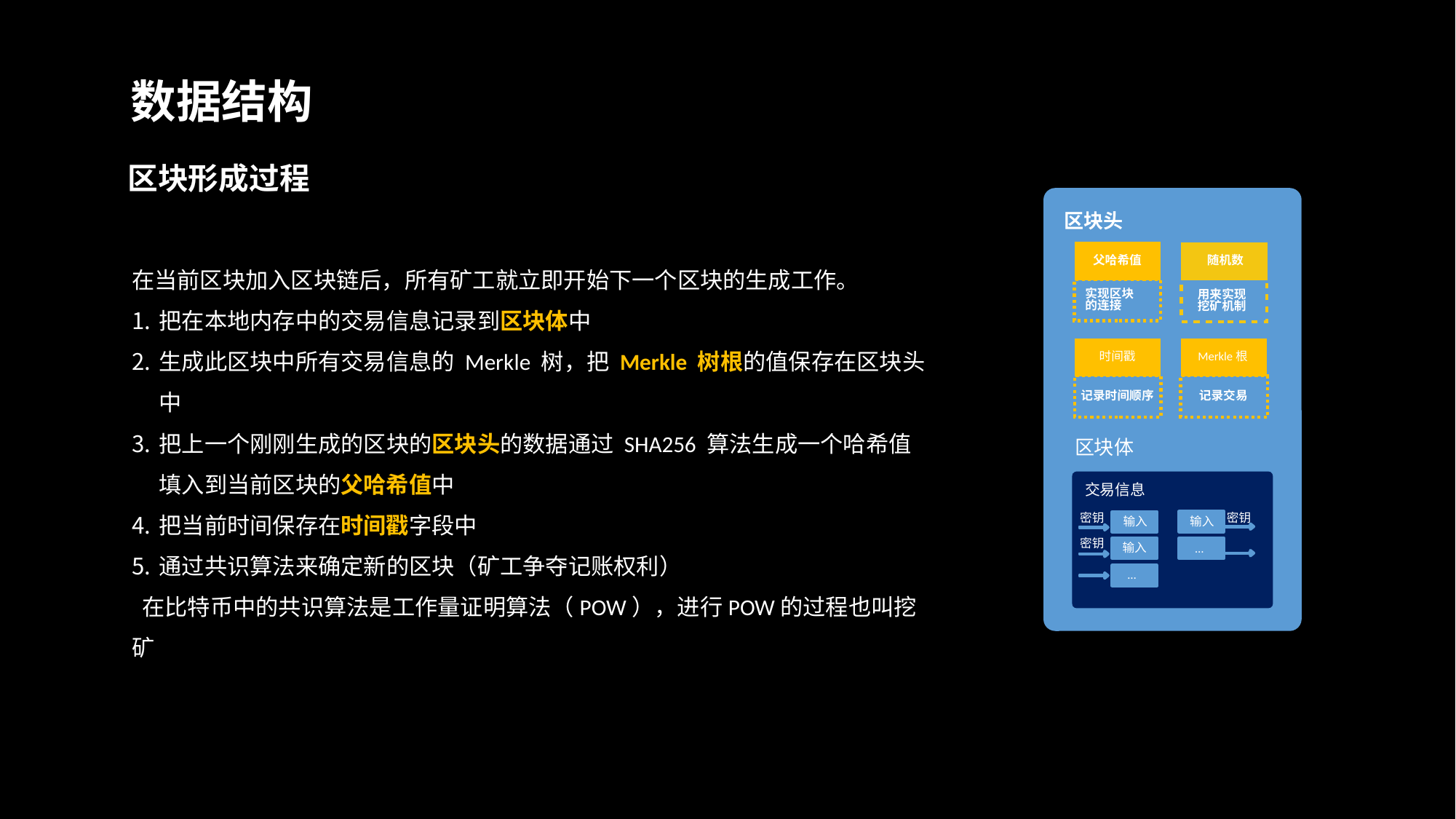

数据结构
区块形成过程

区块头

随机数
父哈希值

实现区块
的连接
用来实现
挖矿机制
在当前区块加入区块链后，所有矿工就立即开始下一个区块的生成工作。
把在本地内存中的交易信息记录到区块体中
生成此区块中所有交易信息的 Merkle 树，把 Merkle 树根的值保存在区块头中
把上一个刚刚生成的区块的区块头的数据通过 SHA256 算法生成一个哈希值填入到当前区块的父哈希值中
把当前时间保存在时间戳字段中
通过共识算法来确定新的区块（矿工争夺记账权利）
 在比特币中的共识算法是工作量证明算法（POW），进行POW的过程也叫挖矿

时间戳
Merkle根

记录时间顺序
记录交易

区块体

交易信息
密钥
密钥
输入

输入

密钥
输入

…

…